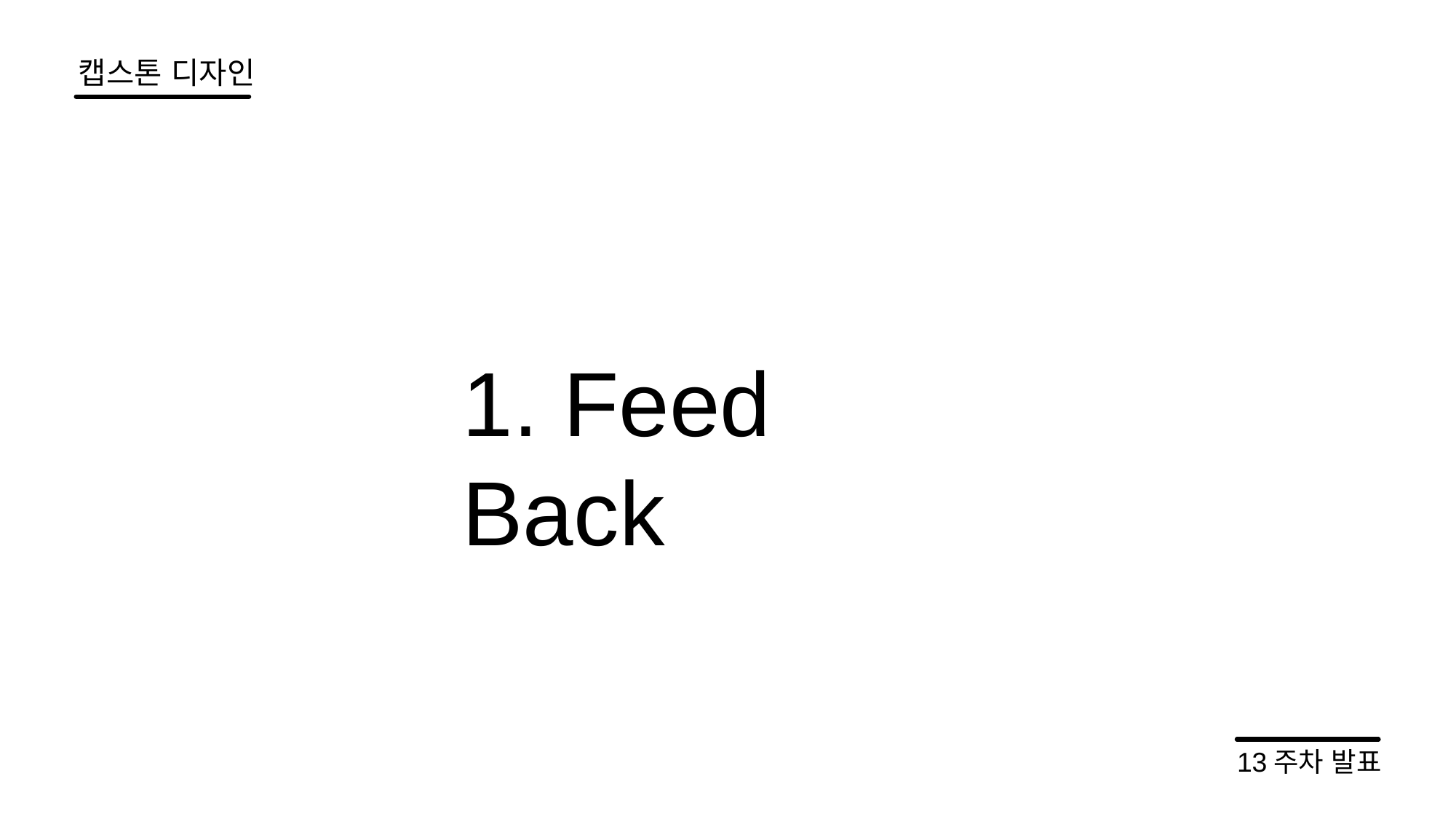

캡스톤 디자인
1. Feed Back
13주차 발표